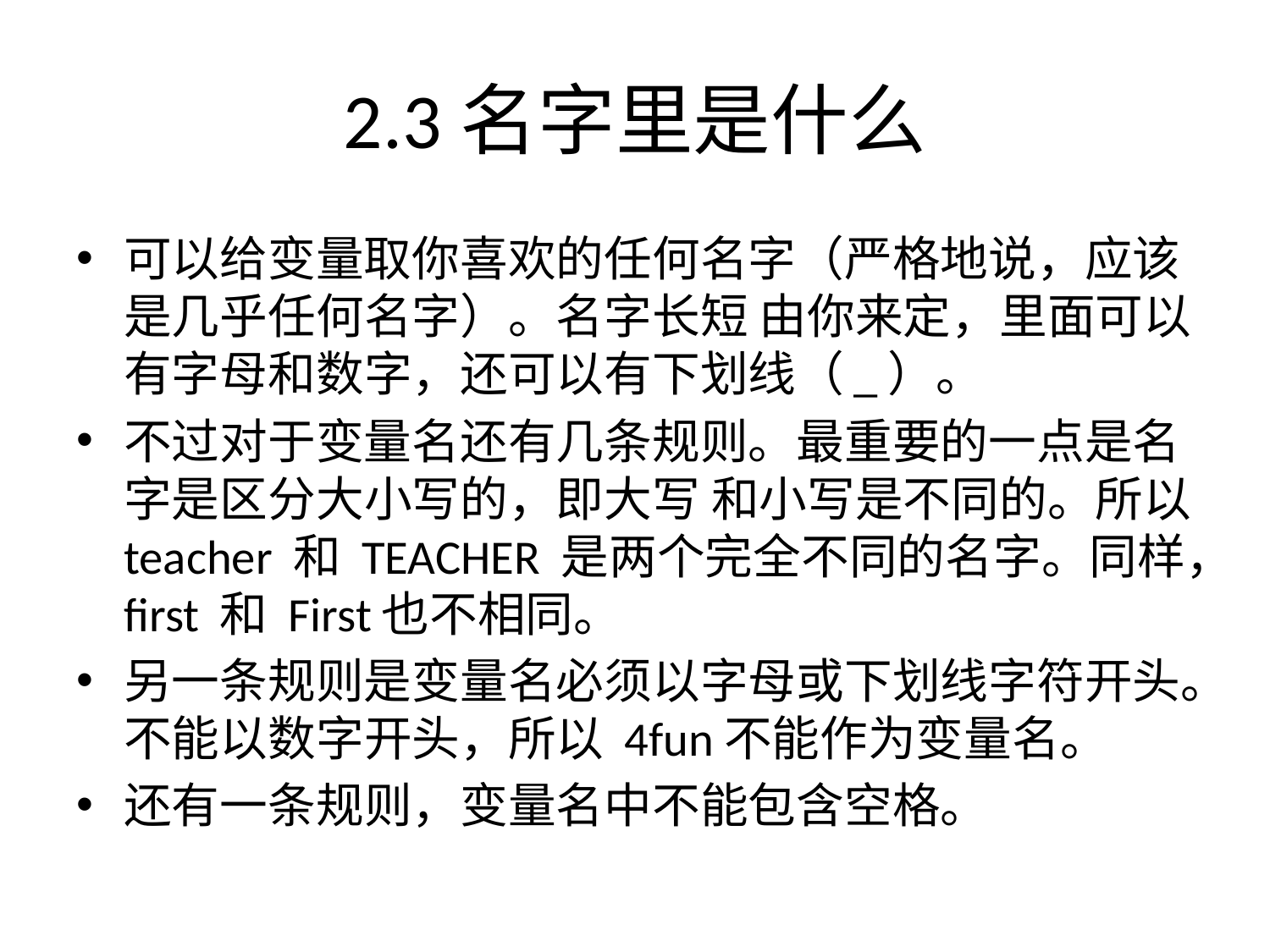

# 2.3名字里是什么
可以给变量取你喜欢的任何名字（严格地说，应该是几乎任何名字）。名字长短 由你来定，里面可以有字母和数字，还可以有下划线（_）。
不过对于变量名还有几条规则。最重要的一点是名字是区分大小写的，即大写 和小写是不同的。所以 teacher 和 TEACHER 是两个完全不同的名字。同样，ﬁrst 和 First也不相同。
另一条规则是变量名必须以字母或下划线字符开头。不能以数字开头，所以 4fun不能作为变量名。
还有一条规则，变量名中不能包含空格。